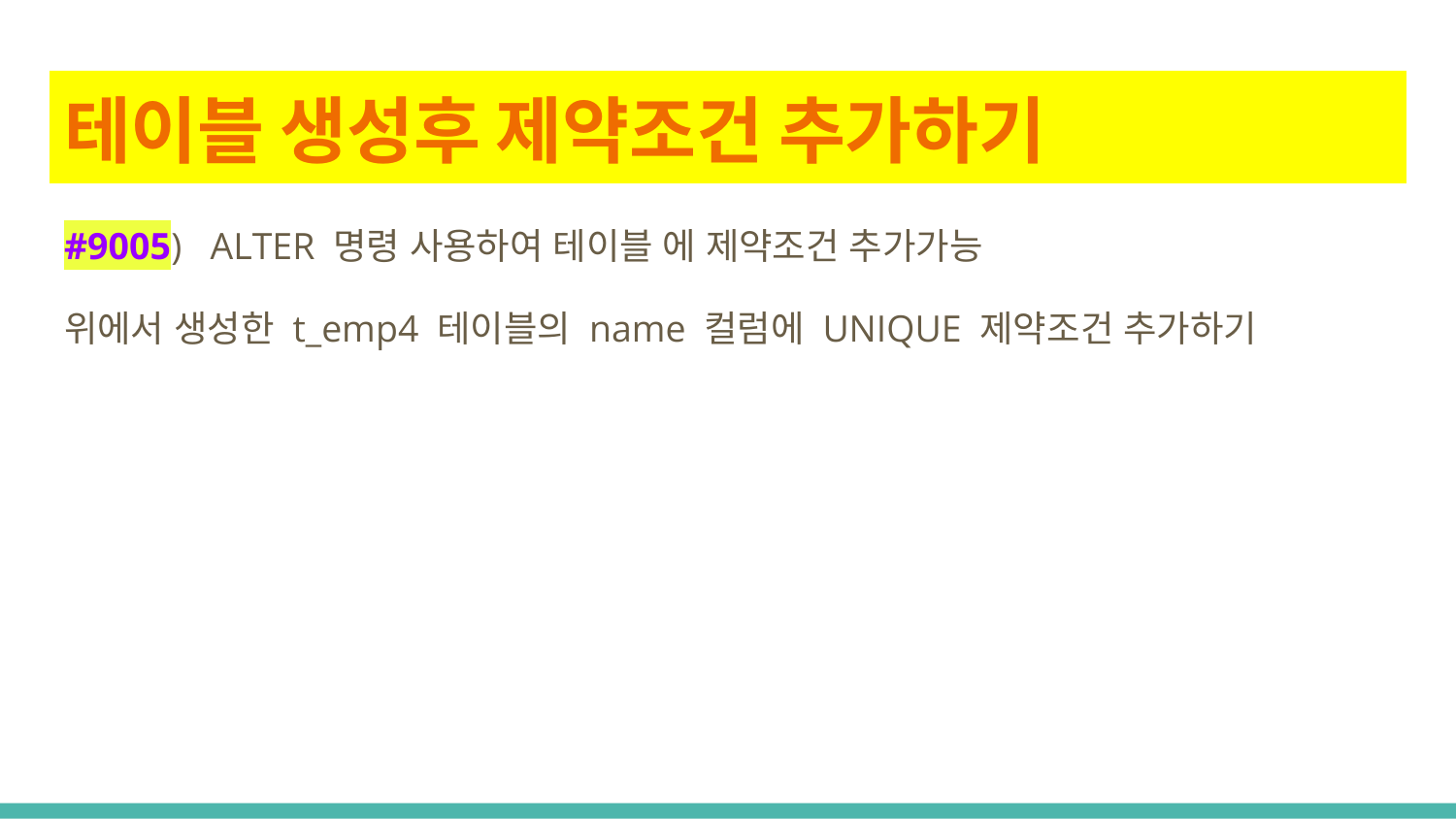

# 테이블 생성후 제약조건 추가하기
#9005)   ALTER 명령 사용하여 테이블 에 제약조건 추가가능
위에서 생성한 t_emp4 테이블의 name 컬럼에 UNIQUE 제약조건 추가하기